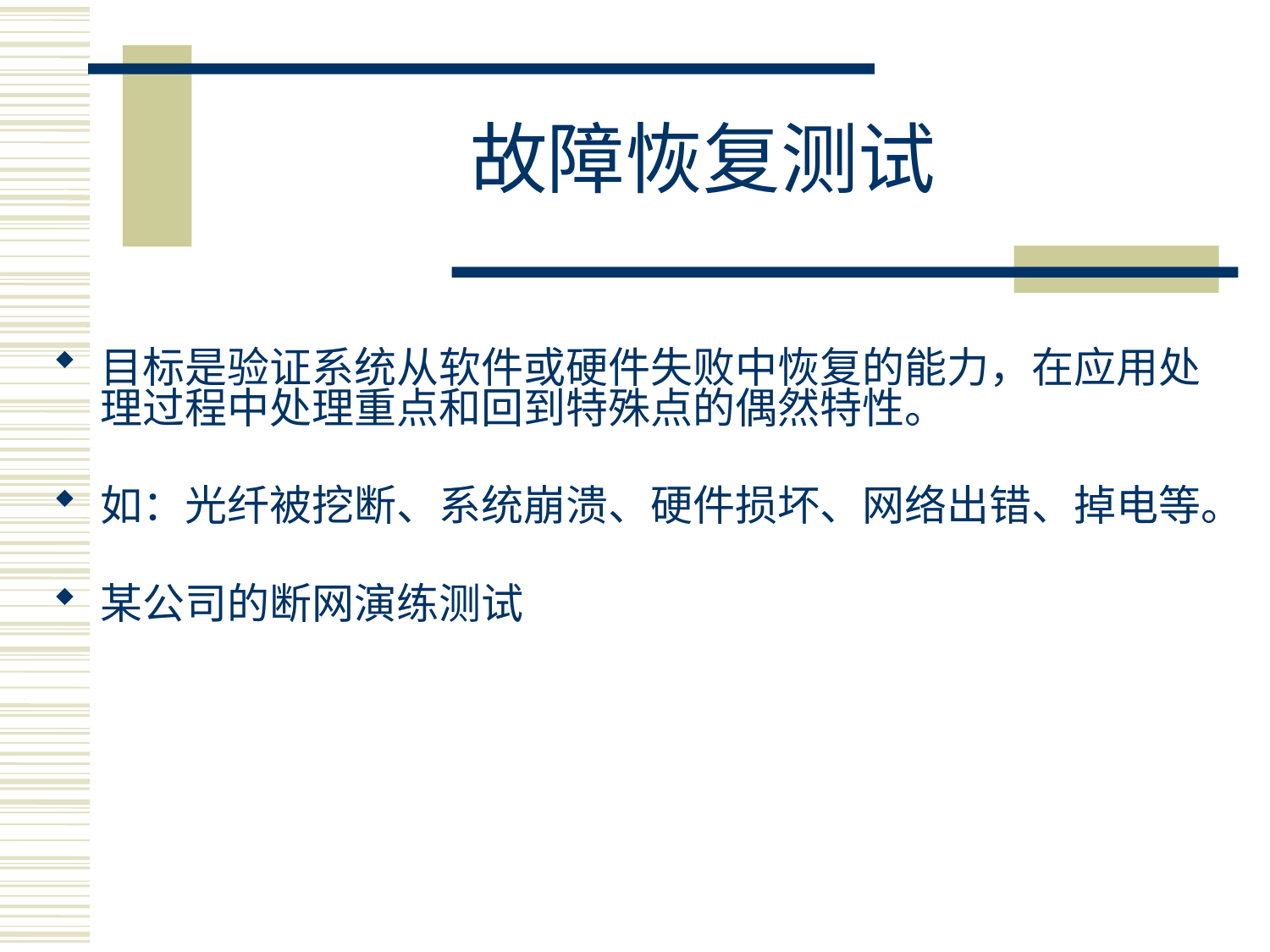

# 故障恢复测试
目标是验证系统从软件或硬件失败中恢复的能力，在应用处理过程中处理重点和回到特殊点的偶然特性。

如：光纤被挖断、系统崩溃、硬件损坏、网络出错、掉电等。

某公司的断网演练测试